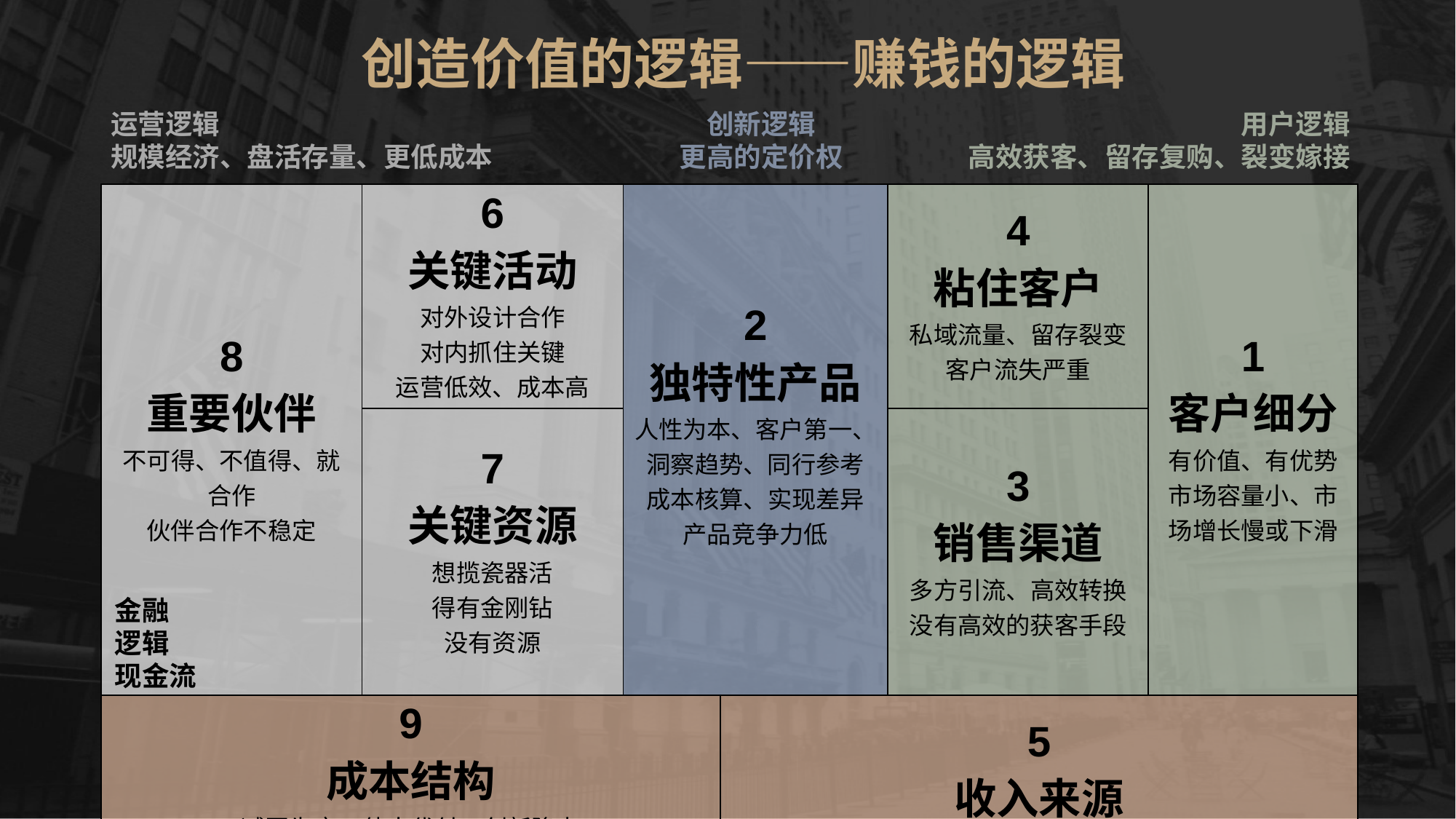

创造价值的逻辑——赚钱的逻辑
运营逻辑
规模经济、盘活存量、更低成本
创新逻辑
更高的定价权
用户逻辑
高效获客、留存复购、裂变嫁接
| 8 重要伙伴 不可得、不值得、就合作 伙伴合作不稳定 | 6 关键活动 对外设计合作 对内抓住关键 运营低效、成本高 | 2 独特性产品 人性为本、客户第一、洞察趋势、同行参考 成本核算、实现差异 产品竞争力低 |  | 4 粘住客户 私域流量、留存裂变 客户流失严重 | 1 客户细分 有价值、有优势 市场容量小、市场增长慢或下滑 |
| --- | --- | --- | --- | --- | --- |
|  | 7 关键资源 想揽瓷器活 得有金刚钻 没有资源 |  |  | 3 销售渠道 多方引流、高效转换 没有高效的获客手段 |  |
| 9 成本结构 减固为变、他人代付、创新降本 成本高、没有现金流、积累利润慢 |  |  | 5 收入来源 多次获利、多方获利、多现金流 |  |  |
金融
逻辑
现金流